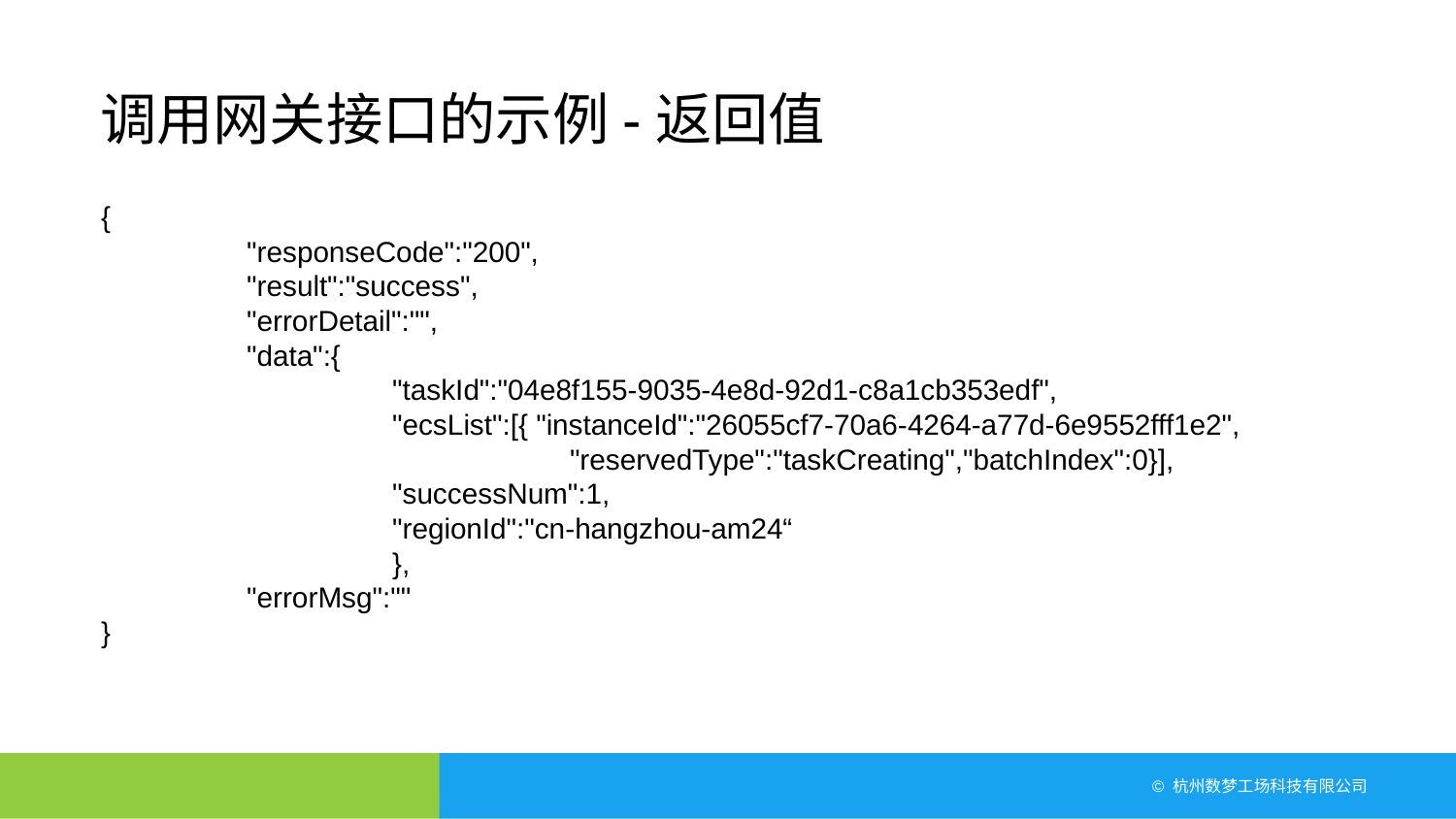

调用网关接口的示例-返回值
{
	"responseCode":"200",
	"result":"success",
	"errorDetail":"",
	"data":{
		"taskId":"04e8f155-9035-4e8d-92d1-c8a1cb353edf",
		"ecsList":[{ "instanceId":"26055cf7-70a6-4264-a77d-6e9552fff1e2",
			    "reservedType":"taskCreating","batchIndex":0}],
		"successNum":1,
		"regionId":"cn-hangzhou-am24“
		},
	"errorMsg":""
}